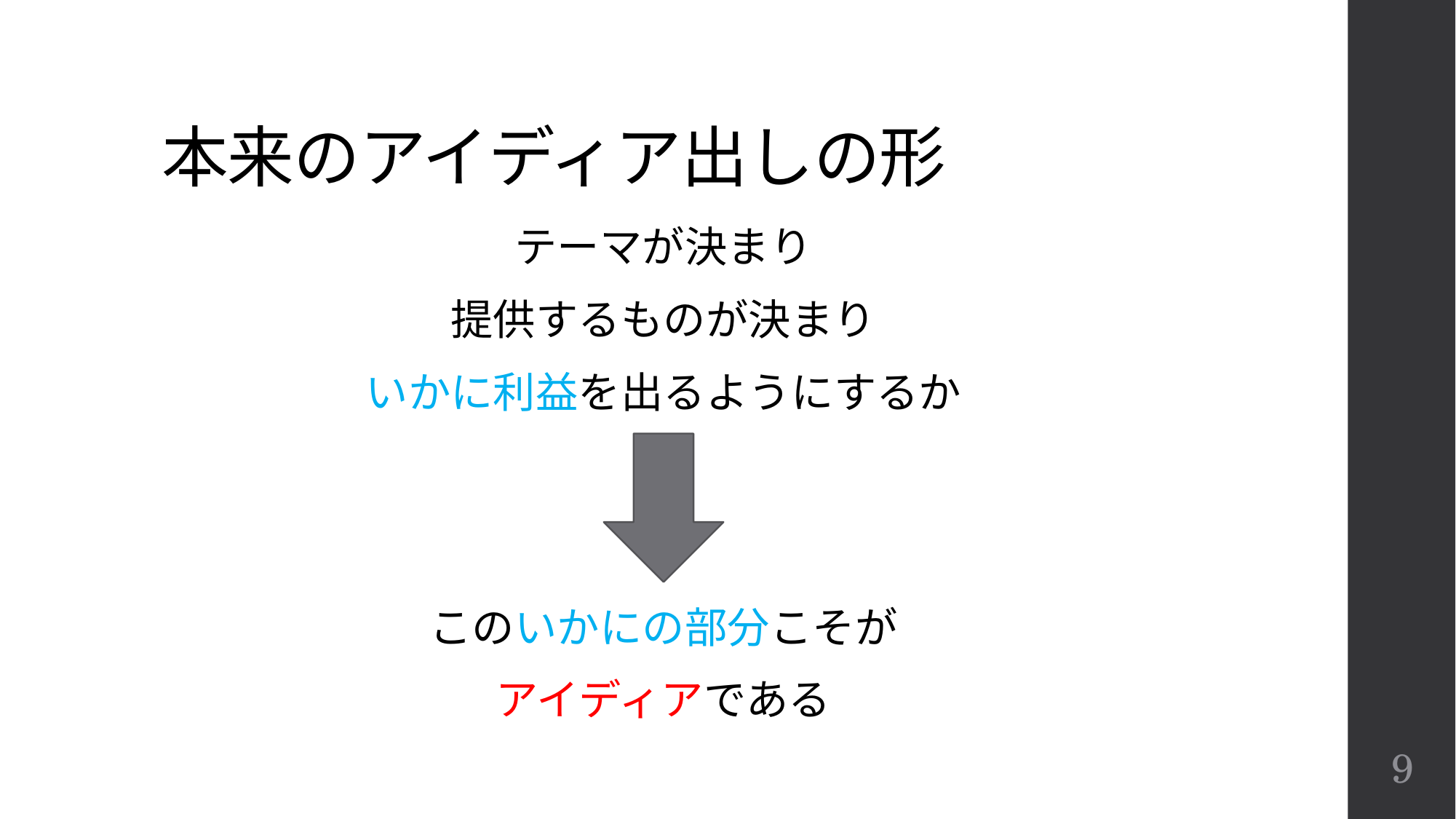

# 本来のアイディア出しの形
テーマが決まり
提供するものが決まり
いかに利益を出るようにするか

このいかにの部分こそが
アイディアである
9